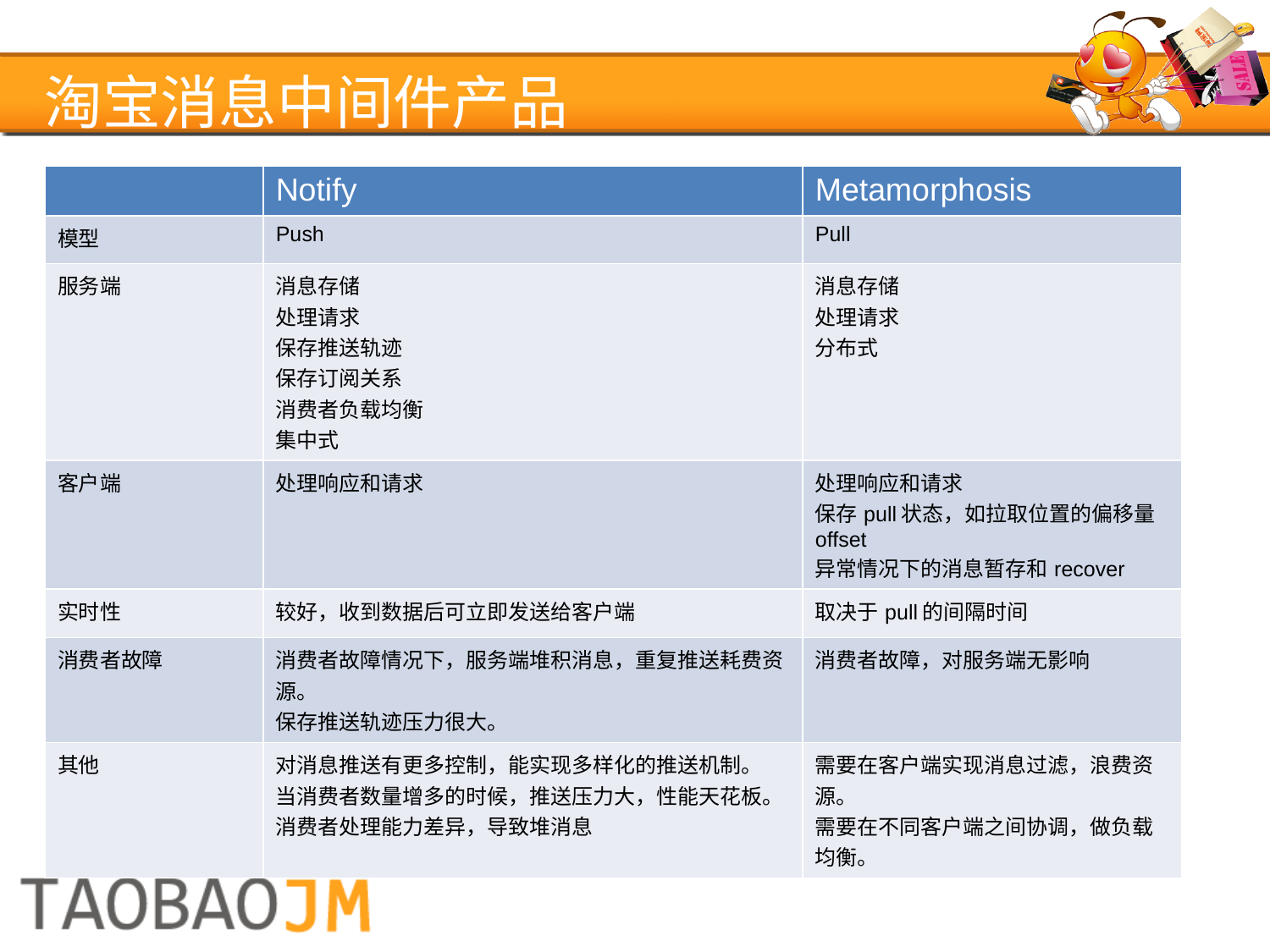

# 淘宝消息中间件产品
|  | Notify | Metamorphosis |
| --- | --- | --- |
| 模型 | Push | Pull |
| 服务端 | 消息存储 处理请求 保存推送轨迹 保存订阅关系 消费者负载均衡 集中式 | 消息存储 处理请求 分布式 |
| 客户端 | 处理响应和请求 | 处理响应和请求 保存pull状态，如拉取位置的偏移量offset 异常情况下的消息暂存和recover |
| 实时性 | 较好，收到数据后可立即发送给客户端 | 取决于pull的间隔时间 |
| 消费者故障 | 消费者故障情况下，服务端堆积消息，重复推送耗费资源。 保存推送轨迹压力很大。 | 消费者故障，对服务端无影响 |
| 其他 | 对消息推送有更多控制，能实现多样化的推送机制。 当消费者数量增多的时候，推送压力大，性能天花板。 消费者处理能力差异，导致堆消息 | 需要在客户端实现消息过滤，浪费资源。 需要在不同客户端之间协调，做负载均衡。 |